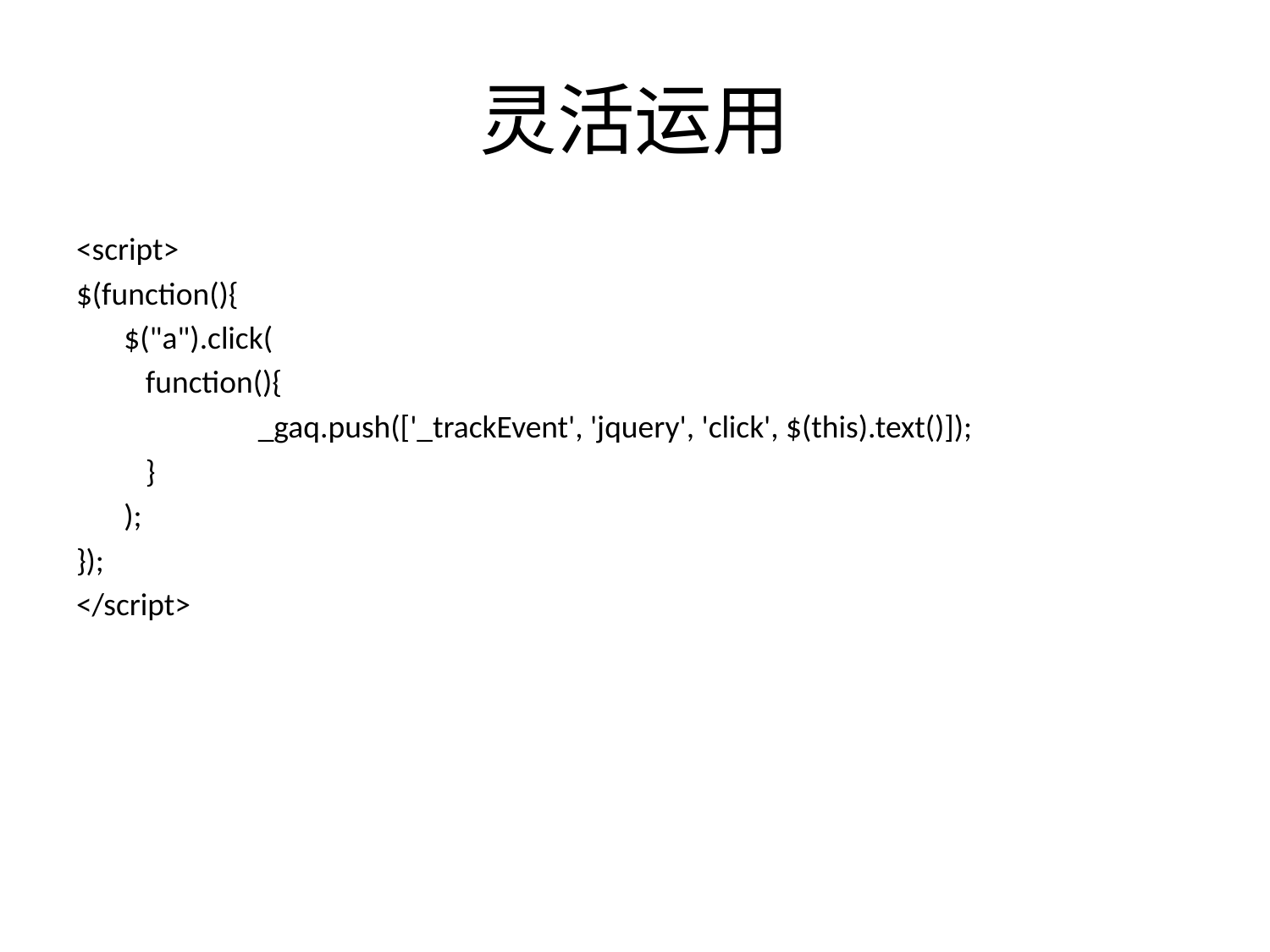

# 灵活运用
<script>
$(function(){
	$("a").click(
	   function(){
	  	 _gaq.push(['_trackEvent', 'jquery', 'click', $(this).text()]);
	   }
	);
});
</script>